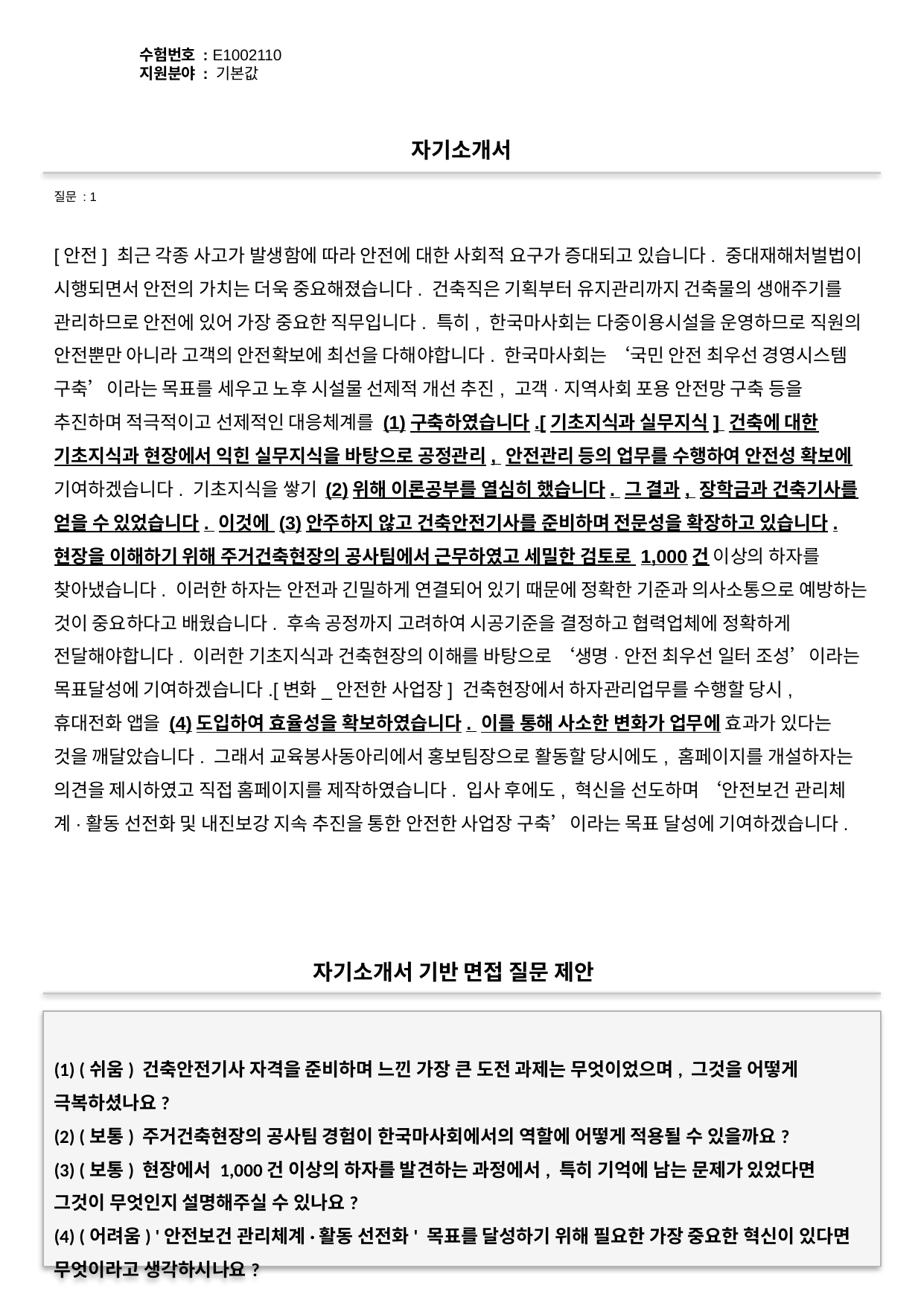

수험번호 : E1002110
지원분야 : 기본값
#

자기소개서

질문 : 1

[안전] 최근 각종 사고가 발생함에 따라 안전에 대한 사회적 요구가 증대되고 있습니다. 중대재해처벌법이 시행되면서 안전의 가치는 더욱 중요해졌습니다. 건축직은 기획부터 유지관리까지 건축물의 생애주기를 관리하므로 안전에 있어 가장 중요한 직무입니다. 특히, 한국마사회는 다중이용시설을 운영하므로 직원의 안전뿐만 아니라 고객의 안전확보에 최선을 다해야합니다. 한국마사회는 ‘국민 안전 최우선 경영시스템 구축’이라는 목표를 세우고 노후 시설물 선제적 개선 추진, 고객·지역사회 포용 안전망 구축 등을 추진하며 적극적이고 선제적인 대응체계를 (1)구축하였습니다.[기초지식과 실무지식] 건축에 대한 기초지식과 현장에서 익힌 실무지식을 바탕으로 공정관리, 안전관리 등의 업무를 수행하여 안전성 확보에 기여하겠습니다. 기초지식을 쌓기 (2)위해 이론공부를 열심히 했습니다. 그 결과, 장학금과 건축기사를 얻을 수 있었습니다. 이것에 (3)안주하지 않고 건축안전기사를 준비하며 전문성을 확장하고 있습니다. 현장을 이해하기 위해 주거건축현장의 공사팀에서 근무하였고 세밀한 검토로 1,000건 이상의 하자를 찾아냈습니다. 이러한 하자는 안전과 긴밀하게 연결되어 있기 때문에 정확한 기준과 의사소통으로 예방하는 것이 중요하다고 배웠습니다. 후속 공정까지 고려하여 시공기준을 결정하고 협력업체에 정확하게 전달해야합니다. 이러한 기초지식과 건축현장의 이해를 바탕으로 ‘생명·안전 최우선 일터 조성’이라는 목표달성에 기여하겠습니다.[변화_안전한 사업장] 건축현장에서 하자관리업무를 수행할 당시, 휴대전화 앱을 (4)도입하여 효율성을 확보하였습니다. 이를 통해 사소한 변화가 업무에 효과가 있다는 것을 깨달았습니다. 그래서 교육봉사동아리에서 홍보팀장으로 활동할 당시에도, 홈페이지를 개설하자는 의견을 제시하였고 직접 홈페이지를 제작하였습니다. 입사 후에도, 혁신을 선도하며 ‘안전보건 관리체계·활동 선전화 및 내진보강 지속 추진을 통한 안전한 사업장 구축’이라는 목표 달성에 기여하겠습니다.

자기소개서 기반 면접 질문 제안

(1) (쉬움) 건축안전기사 자격을 준비하며 느낀 가장 큰 도전 과제는 무엇이었으며, 그것을 어떻게 극복하셨나요?
(2) (보통) 주거건축현장의 공사팀 경험이 한국마사회에서의 역할에 어떻게 적용될 수 있을까요?
(3) (보통) 현장에서 1,000건 이상의 하자를 발견하는 과정에서, 특히 기억에 남는 문제가 있었다면 그것이 무엇인지 설명해주실 수 있나요?
(4) (어려움) '안전보건 관리체계·활동 선전화' 목표를 달성하기 위해 필요한 가장 중요한 혁신이 있다면 무엇이라고 생각하시나요?